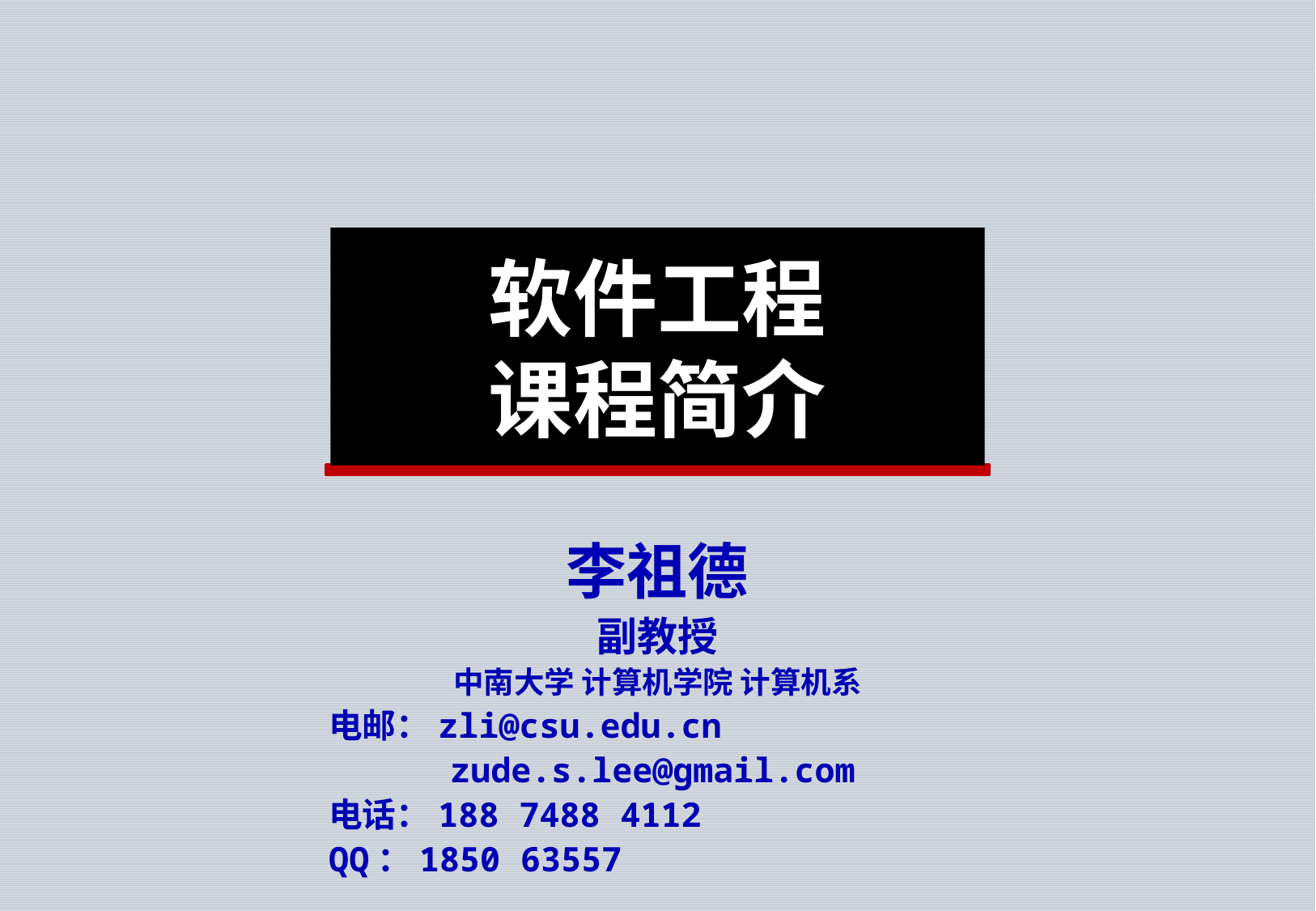

# 软件工程 课程简介
李祖德
副教授
中南大学 计算机学院 计算机系
电邮：zli@csu.edu.cn
      zude.s.lee@gmail.com
电话：188 7488 4112
QQ：1850 63557